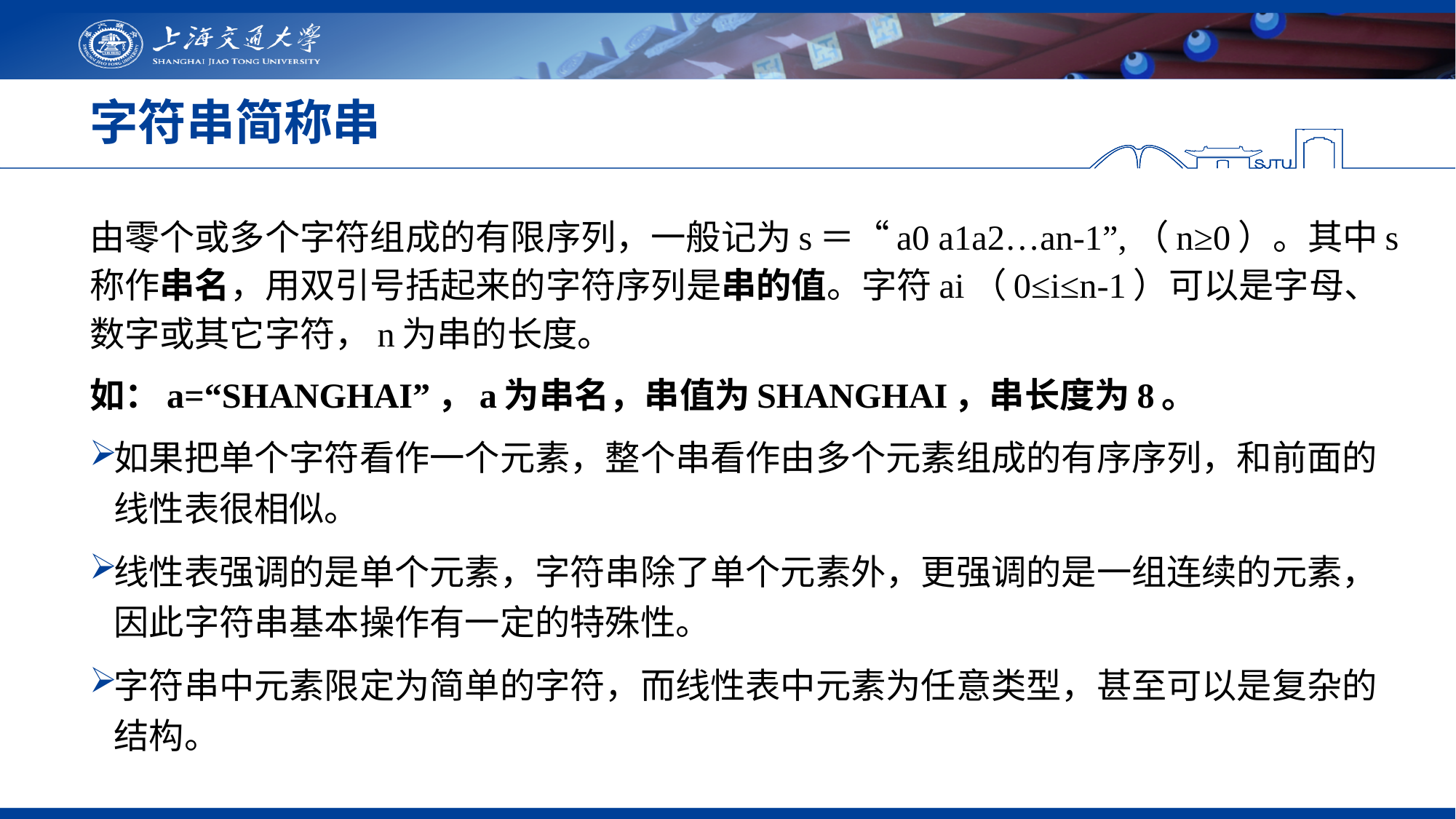

# 字符串简称串
由零个或多个字符组成的有限序列，一般记为s＝“a0 a1a2…an-1”,（n≥0）。其中s称作串名，用双引号括起来的字符序列是串的值。字符ai（0≤i≤n-1）可以是字母、数字或其它字符，n为串的长度。
如：a=“SHANGHAI”，a为串名，串值为SHANGHAI，串长度为8。
如果把单个字符看作一个元素，整个串看作由多个元素组成的有序序列，和前面的线性表很相似。
线性表强调的是单个元素，字符串除了单个元素外，更强调的是一组连续的元素，因此字符串基本操作有一定的特殊性。
字符串中元素限定为简单的字符，而线性表中元素为任意类型，甚至可以是复杂的结构。